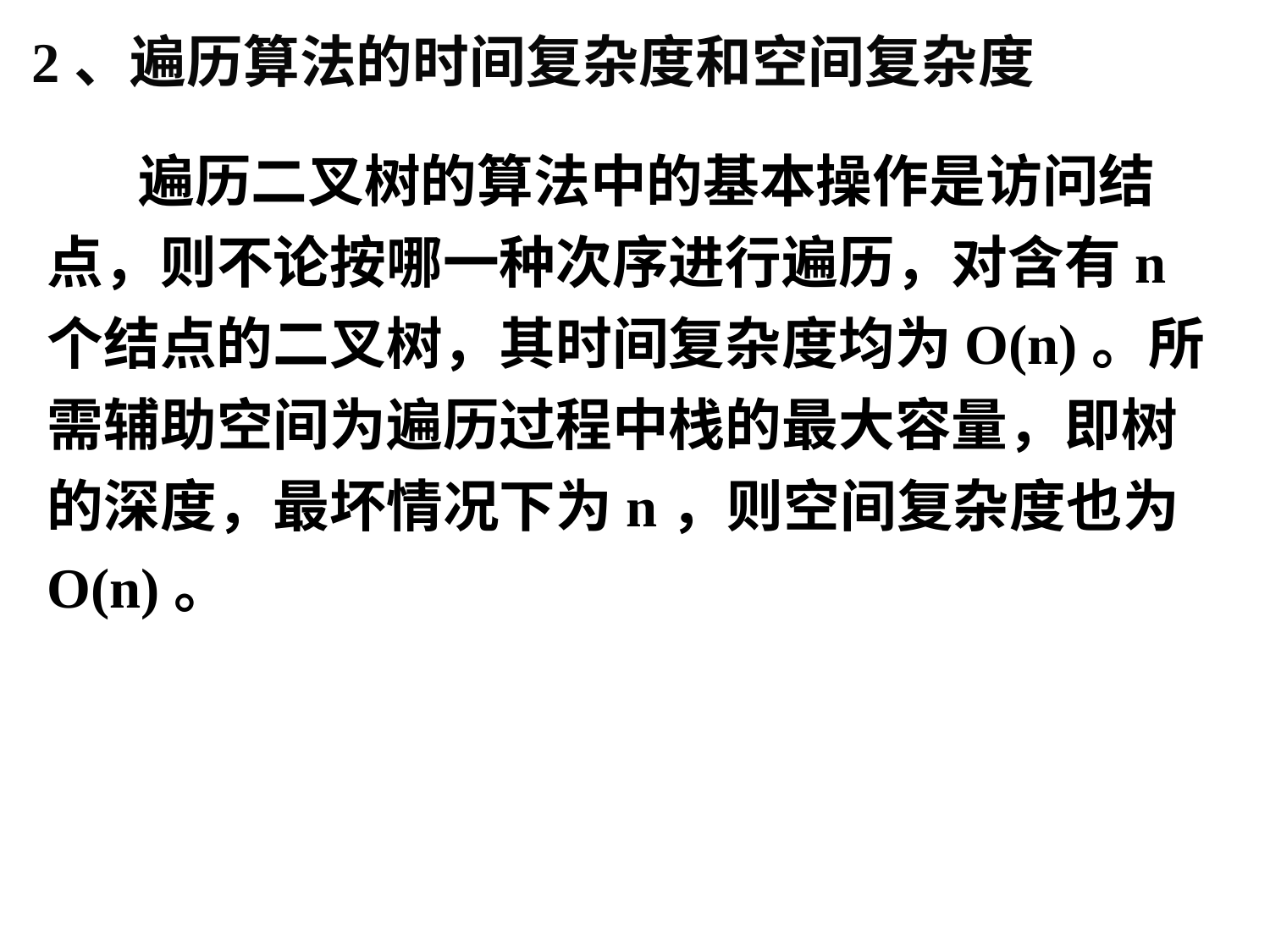

2、遍历算法的时间复杂度和空间复杂度
      遍历二叉树的算法中的基本操作是访问结点，则不论按哪一种次序进行遍历，对含有n个结点的二叉树，其时间复杂度均为O(n)。所需辅助空间为遍历过程中栈的最大容量，即树的深度，最坏情况下为n，则空间复杂度也为O(n)。